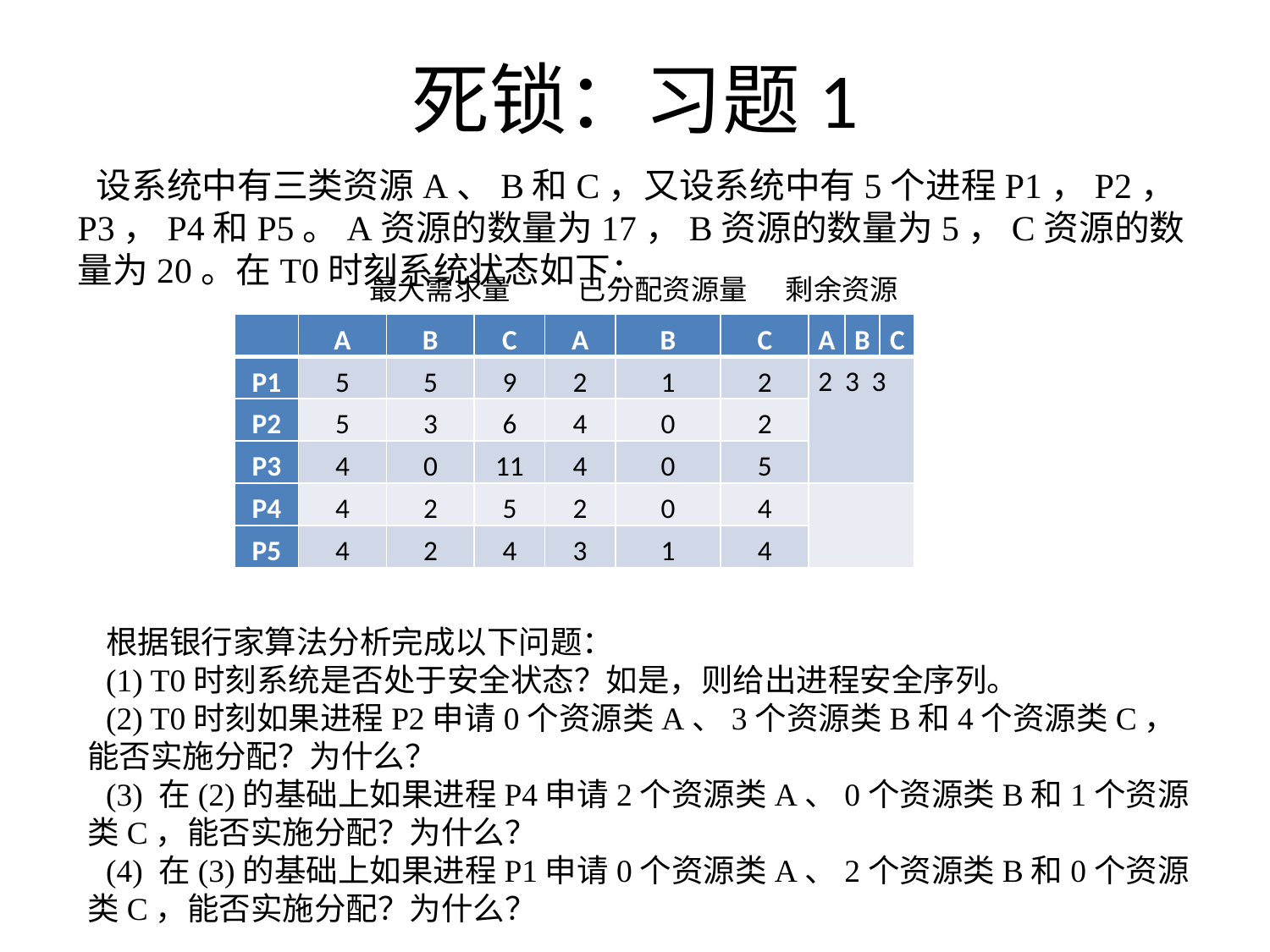

# 死锁：习题1
设系统中有三类资源A、B和C，又设系统中有5个进程P1，P2，P3，P4和P5。A资源的数量为17，B资源的数量为5，C资源的数量为20。在T0时刻系统状态如下：
               最大需求量	         已分配资源量      剩余资源
|  | A | B | C | A | B | C | A | B | C |
| --- | --- | --- | --- | --- | --- | --- | --- | --- | --- |
| P1 | 5 | 5 | 9 | 2 | 1 | 2 | 2 3 3 |  |  |
| P2 | 5 | 3 | 6 | 4 | 0 | 2 |  |  |  |
| P3 | 4 | 0 | 11 | 4 | 0 | 5 |  |  |  |
| P4 | 4 | 2 | 5 | 2 | 0 | 4 |  |  |  |
| P5 | 4 | 2 | 4 | 3 | 1 | 4 |  |  |  |
根据银行家算法分析完成以下问题：
(1) T0时刻系统是否处于安全状态？如是，则给出进程安全序列。
(2) T0时刻如果进程P2申请0个资源类A、3个资源类B和4个资源类C，能否实施分配？为什么？
(3) 在(2)的基础上如果进程P4申请2个资源类A、0个资源类B和1个资源类C，能否实施分配？为什么？
(4) 在(3)的基础上如果进程P1申请0个资源类A、2个资源类B和0个资源类C，能否实施分配？为什么？